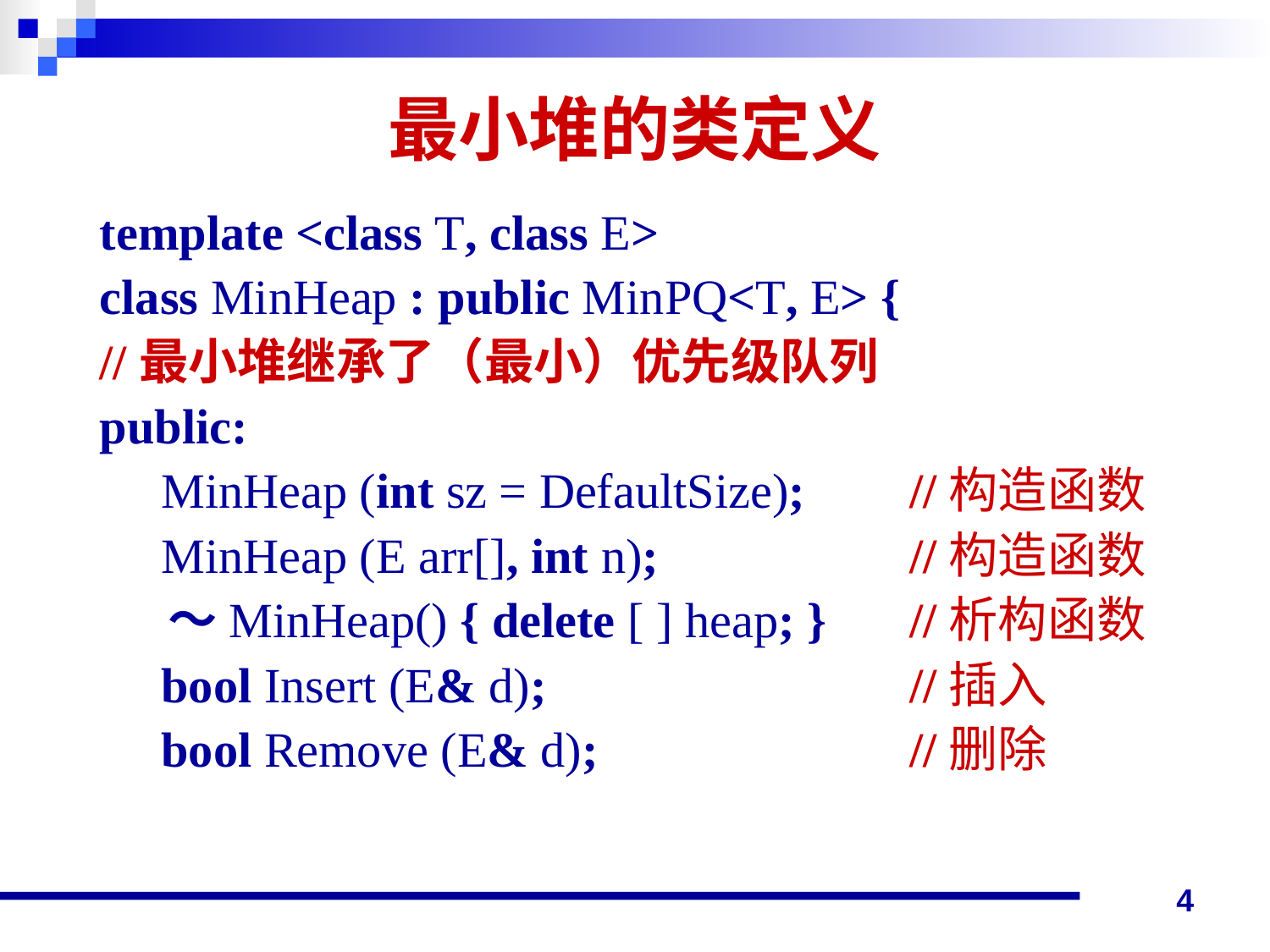

# 最小堆的类定义
template <class T, class E>
class MinHeap : public MinPQ<T, E> {
//最小堆继承了（最小）优先级队列
public:
     MinHeap (int sz = DefaultSize);	//构造函数
     MinHeap (E arr[], int n);		//构造函数
     ～MinHeap() { delete [ ] heap; }	//析构函数
     bool Insert (E& d);			//插入
     bool Remove (E& d);			//删除
4